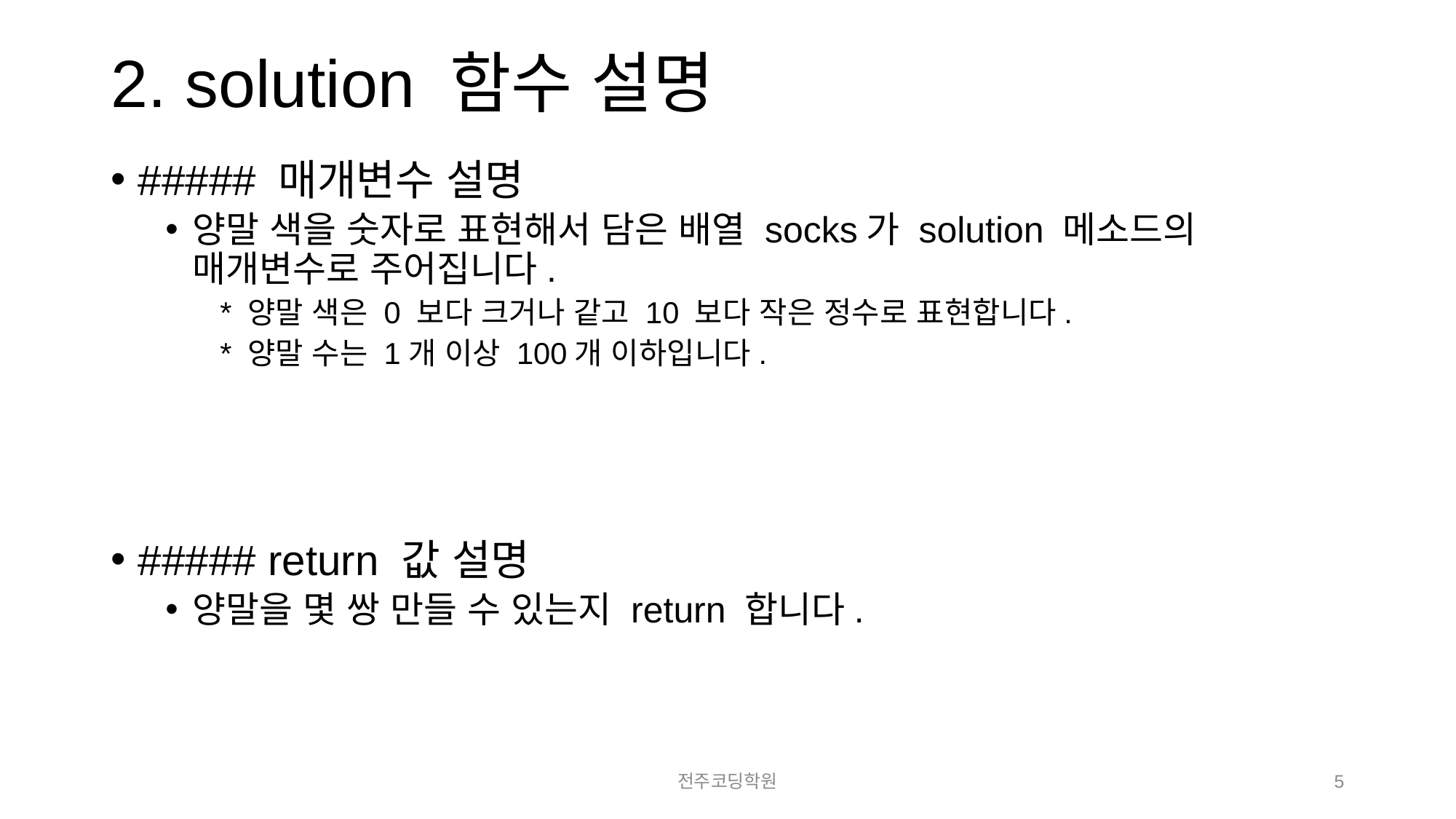

# 2. solution 함수 설명
##### 매개변수 설명
양말 색을 숫자로 표현해서 담은 배열 socks가 solution 메소드의 매개변수로 주어집니다.
* 양말 색은 0 보다 크거나 같고 10 보다 작은 정수로 표현합니다.
* 양말 수는 1개 이상 100개 이하입니다.

##### return 값 설명
양말을 몇 쌍 만들 수 있는지 return 합니다.
전주코딩학원
5